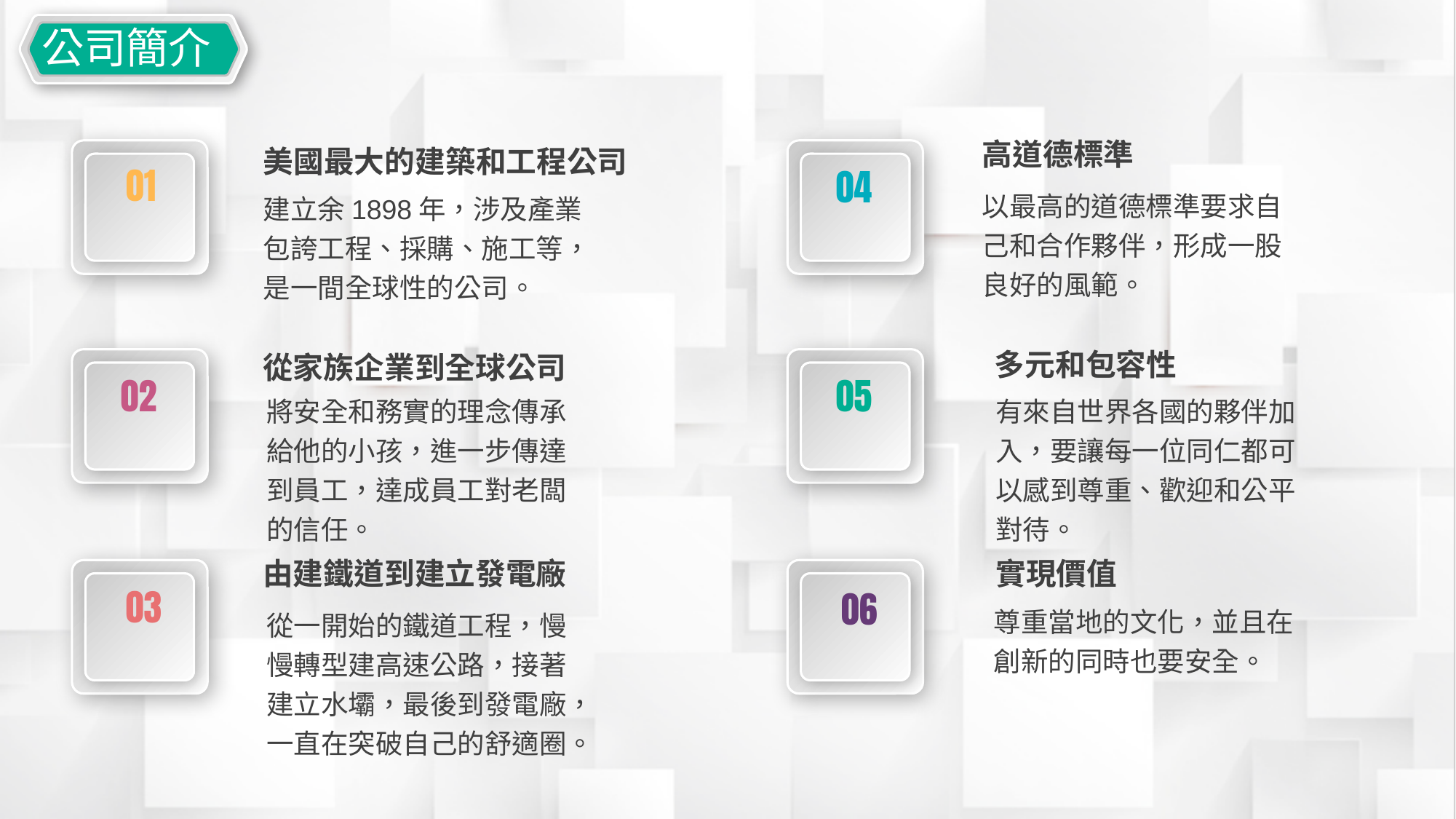

公司簡介
高道德標準
美國最大的建築和工程公司
建立余1898年，涉及產業包誇工程、採購、施工等，是一間全球性的公司。

01

04

02

05

03

06
以最高的道德標準要求自己和合作夥伴，形成一股良好的風範。
多元和包容性
從家族企業到全球公司
將安全和務實的理念傳承給他的小孩，進一步傳達到員工，達成員工對老闆的信任。
有來自世界各國的夥伴加入，要讓每一位同仁都可以感到尊重、歡迎和公平對待。
實現價值
由建鐵道到建立發電廠
尊重當地的文化，並且在創新的同時也要安全。
從一開始的鐵道工程，慢慢轉型建高速公路，接著建立水壩，最後到發電廠，一直在突破自己的舒適圈。